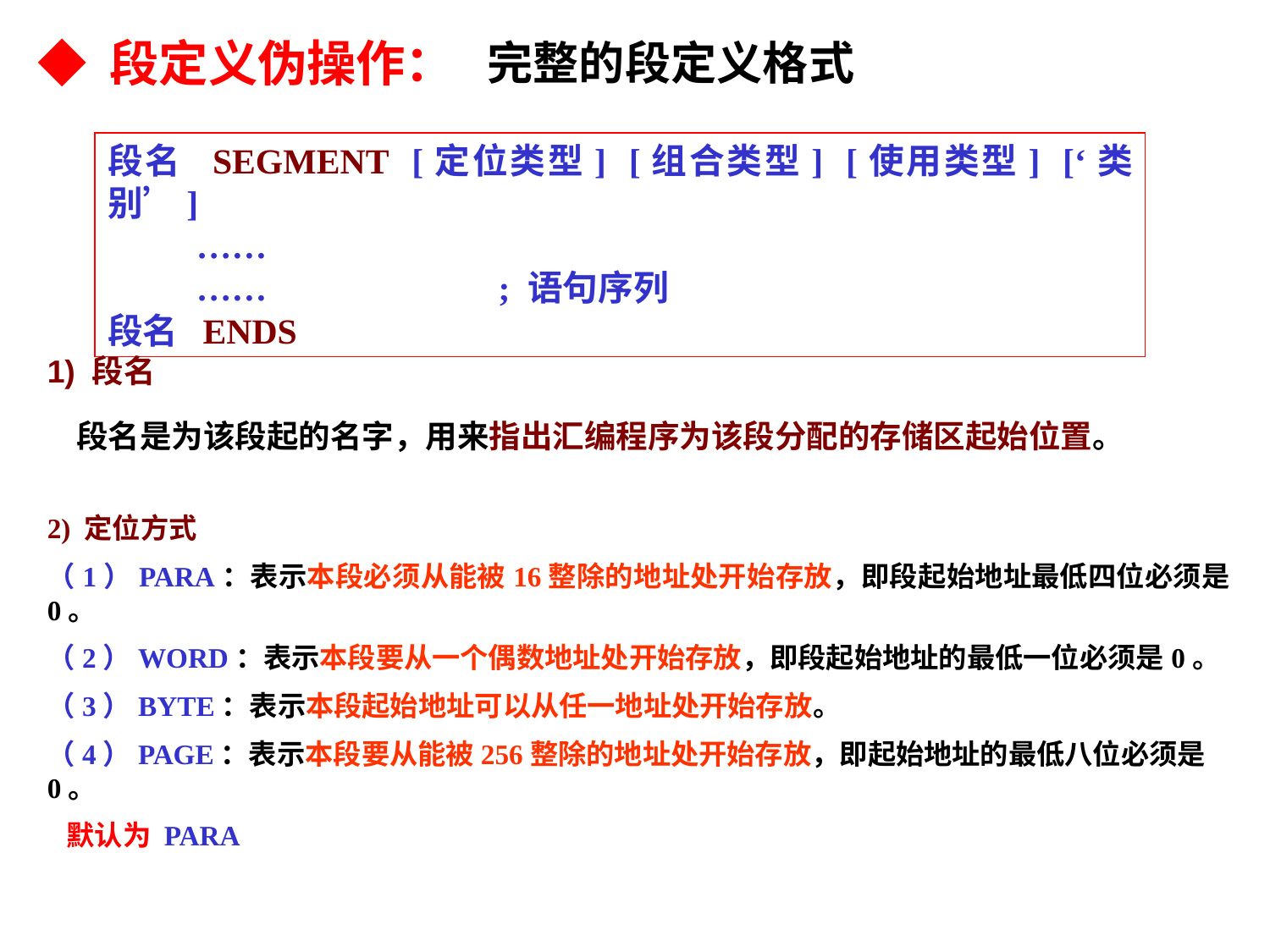

◆ 段定义伪操作：
完整的段定义格式
段名  SEGMENT  [定位类型]  [组合类型]  [使用类型]  [‘类别’]
          ……
          ……                          ; 语句序列
段名  ENDS
1) 段名
   段名是为该段起的名字，用来指出汇编程序为该段分配的存储区起始位置。
2) 定位方式
（1）PARA：表示本段必须从能被16整除的地址处开始存放，即段起始地址最低四位必须是0。
（2）WORD：表示本段要从一个偶数地址处开始存放，即段起始地址的最低一位必须是0。
（3）BYTE：表示本段起始地址可以从任一地址处开始存放。
（4）PAGE：表示本段要从能被256整除的地址处开始存放，即起始地址的最低八位必须是0。
  默认为 PARA